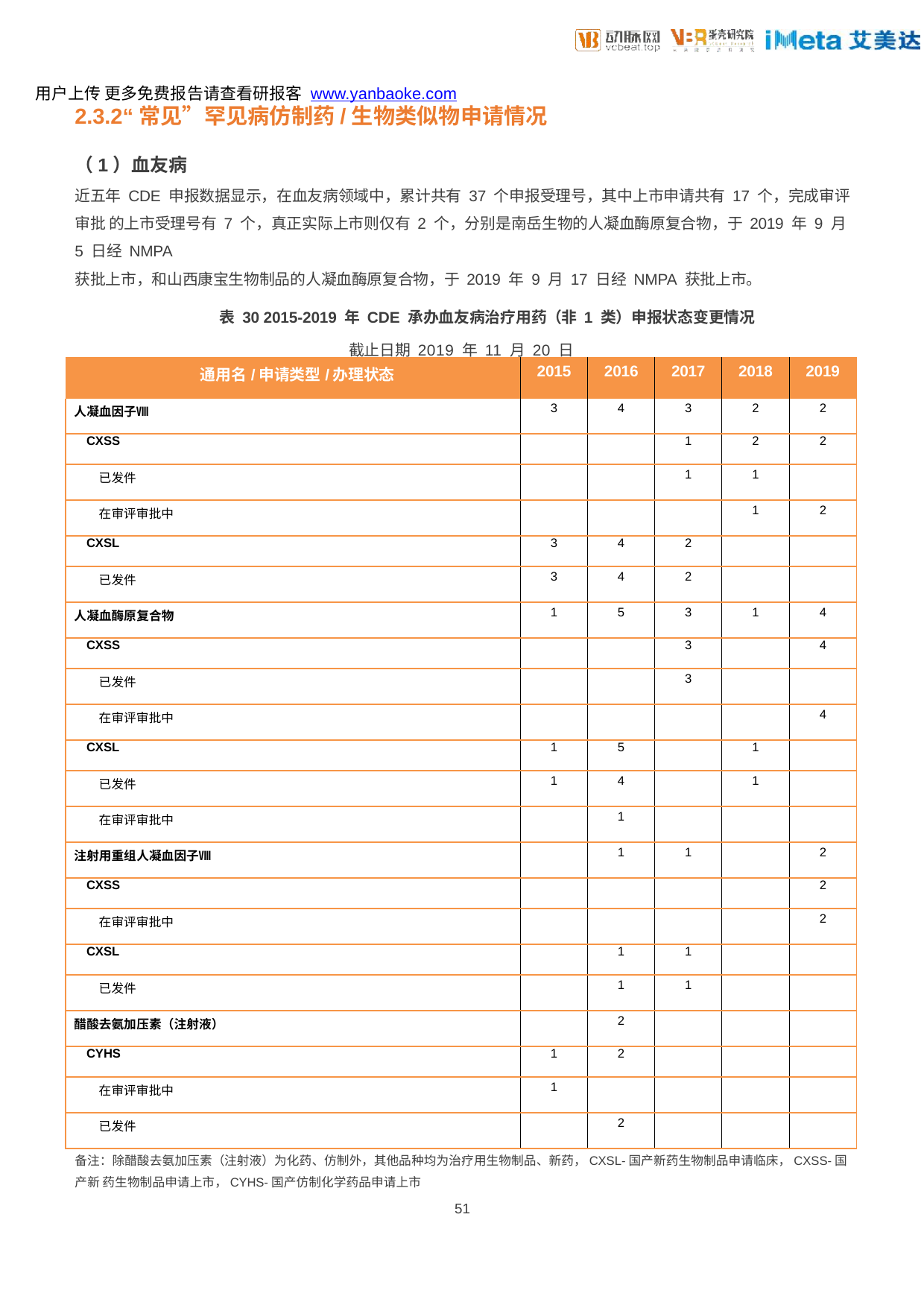

用户上传 更多免费报告请查看研报客 www.yanbaoke.com
2.3.2“常见”罕见病仿制药/生物类似物申请情况
（1）血友病
近五年 CDE 申报数据显示，在血友病领域中，累计共有 37 个申报受理号，其中上市申请共有 17 个，完成审评审批 的上市受理号有 7 个，真正实际上市则仅有 2 个，分别是南岳生物的人凝血酶原复合物，于 2019 年 9 月 5 日经NMPA
获批上市，和山西康宝生物制品的人凝血酶原复合物，于 2019 年 9 月 17 日经 NMPA 获批上市。

表 30 2015-2019 年 CDE 承办血友病治疗用药（非 1 类）申报状态变更情况

截止日期 2019 年 11 月 20 日
| 通用名/申请类型/办理状态 | 2015 | 2016 | 2017 | 2018 | 2019 |
| --- | --- | --- | --- | --- | --- |
| 人凝血因子Ⅷ | 3 | 4 | 3 | 2 | 2 |
| CXSS |  |  | 1 | 2 | 2 |
| 已发件 |  |  | 1 | 1 |  |
| 在审评审批中 |  |  |  | 1 | 2 |
| CXSL | 3 | 4 | 2 |  |  |
| 已发件 | 3 | 4 | 2 |  |  |
| 人凝血酶原复合物 | 1 | 5 | 3 | 1 | 4 |
| CXSS |  |  | 3 |  | 4 |
| 已发件 |  |  | 3 |  |  |
| 在审评审批中 |  |  |  |  | 4 |
| CXSL | 1 | 5 |  | 1 |  |
| 已发件 | 1 | 4 |  | 1 |  |
| 在审评审批中 |  | 1 |  |  |  |
| 注射用重组人凝血因子Ⅷ |  | 1 | 1 |  | 2 |
| CXSS |  |  |  |  | 2 |
| 在审评审批中 |  |  |  |  | 2 |
| CXSL |  | 1 | 1 |  |  |
| 已发件 |  | 1 | 1 |  |  |
| 醋酸去氨加压素（注射液） |  | 2 |  |  |  |
| CYHS | 1 | 2 |  |  |  |
| 在审评审批中 | 1 |  |  |  |  |
| 已发件 |  | 2 |  |  |  |
备注：除醋酸去氨加压素（注射液）为化药、仿制外，其他品种均为治疗用生物制品、新药，CXSL-国产新药生物制品申请临床，CXSS-国产新 药生物制品申请上市，CYHS-国产仿制化学药品申请上市
51